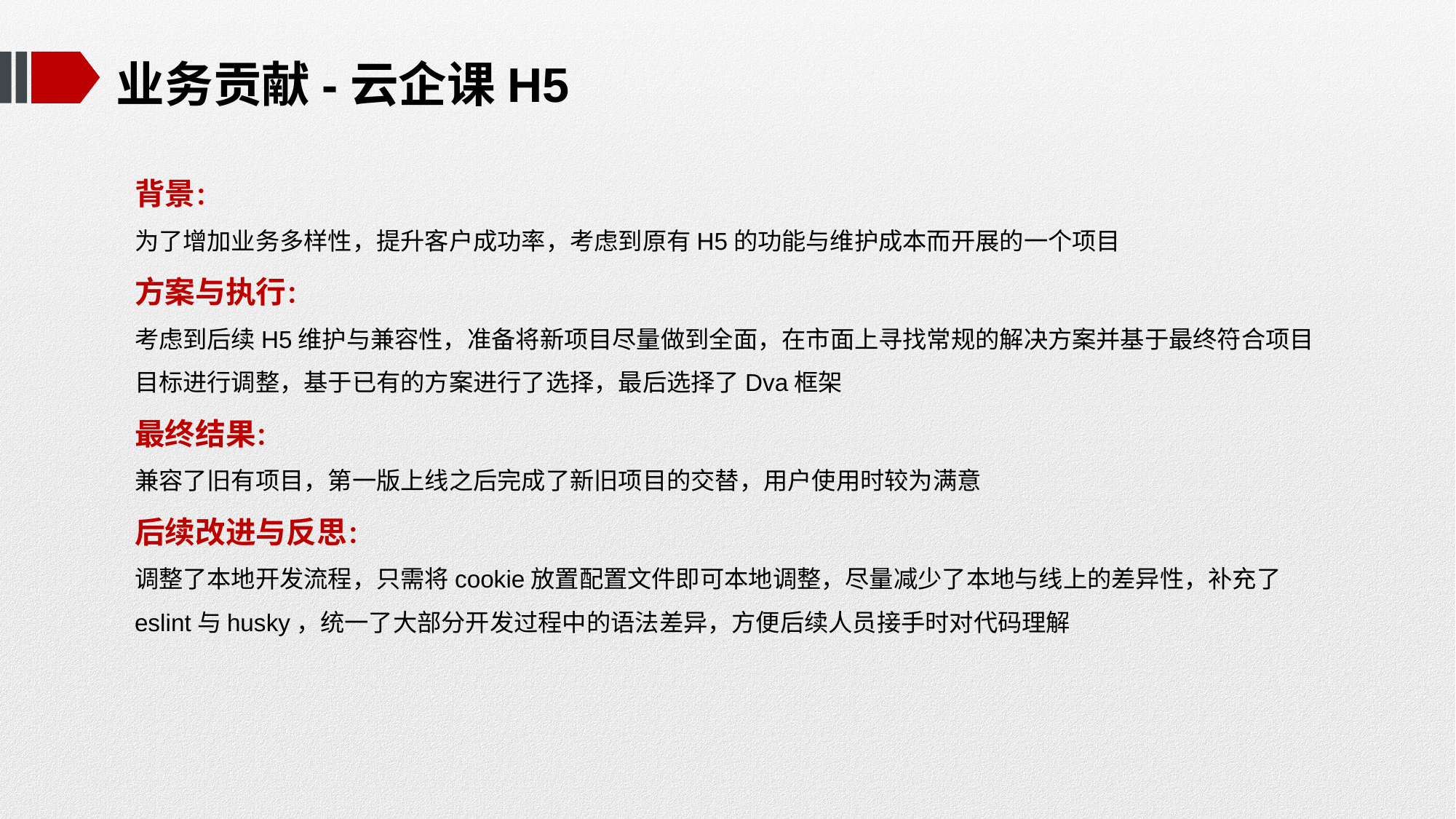

# 业务贡献-云企课H5
背景：
为了增加业务多样性，提升客户成功率，考虑到原有H5的功能与维护成本而开展的一个项目
方案与执行：
考虑到后续H5维护与兼容性，准备将新项目尽量做到全面，在市面上寻找常规的解决方案并基于最终符合项目目标进行调整，基于已有的方案进行了选择，最后选择了Dva框架
最终结果：
兼容了旧有项目，第一版上线之后完成了新旧项目的交替，用户使用时较为满意
后续改进与反思：
调整了本地开发流程，只需将cookie放置配置文件即可本地调整，尽量减少了本地与线上的差异性，补充了eslint与husky，统一了大部分开发过程中的语法差异，方便后续人员接手时对代码理解